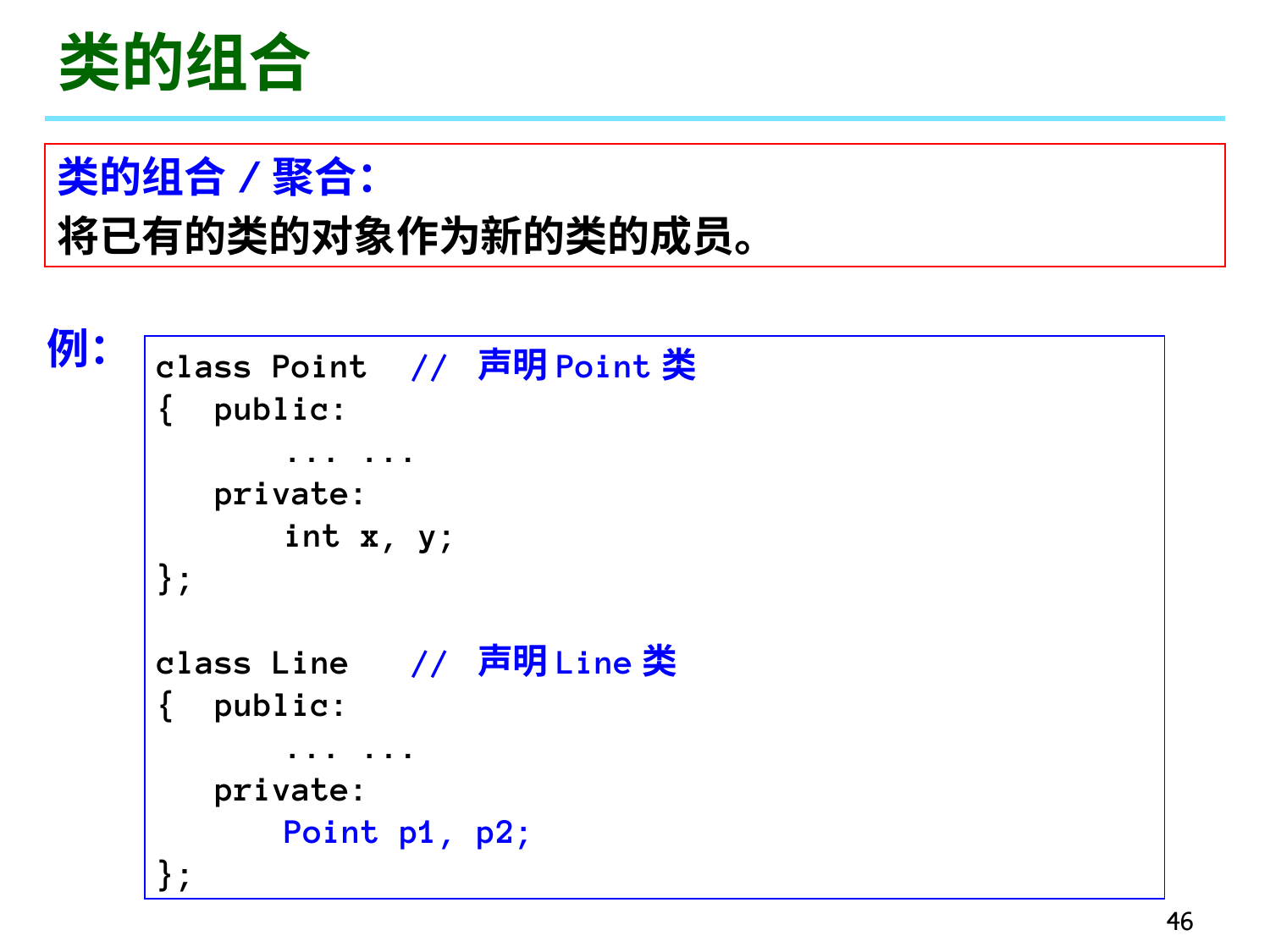

# 类的组合
类的组合/聚合：
将已有的类的对象作为新的类的成员。
例：
class Point	// 声明Point类
{  public:
	... ...
   private:
	int x, y;
};

class Line	// 声明Line类
{  public:
	... ...
   private:
	Point p1, p2;
};
46